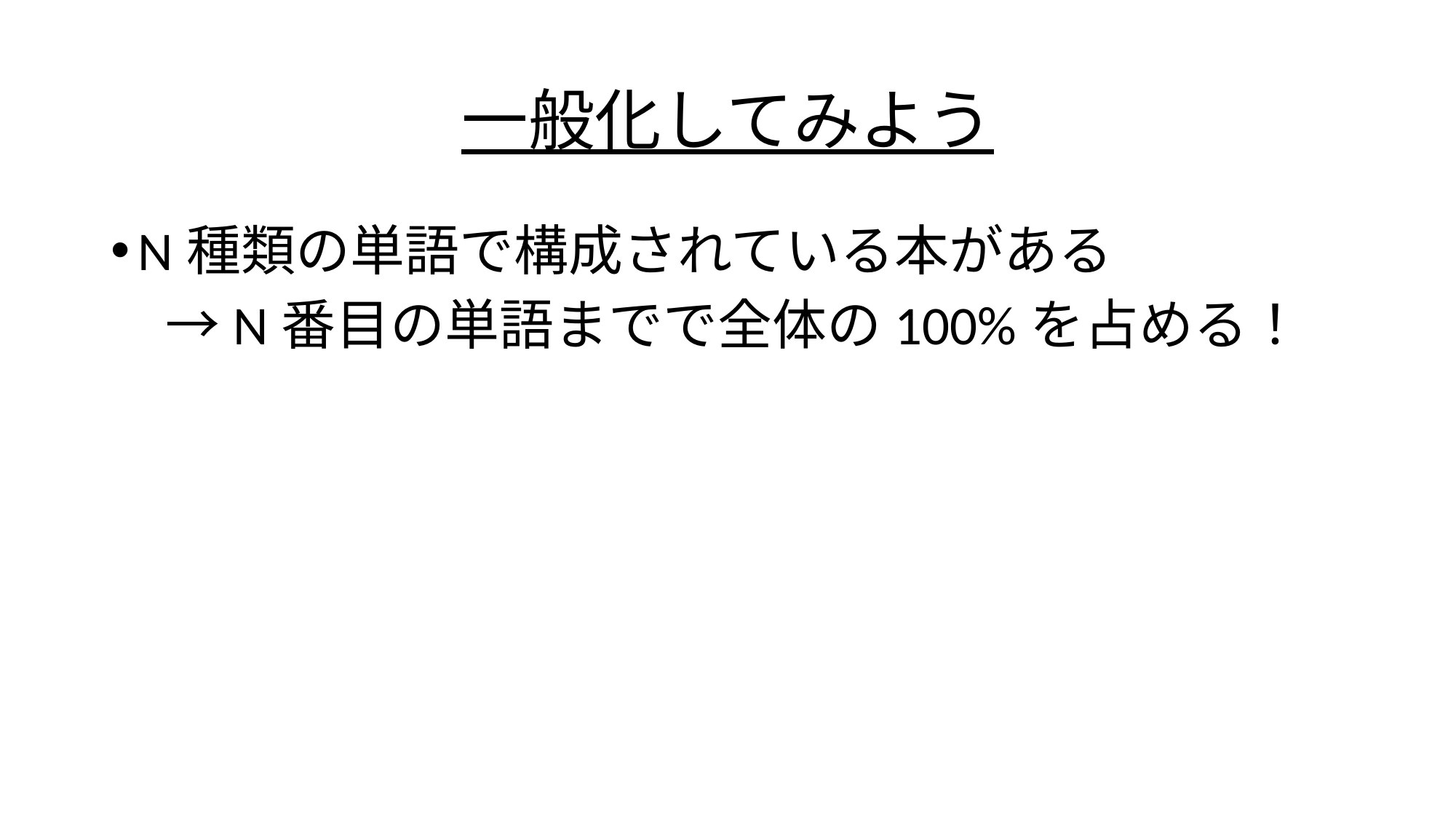

# 一般化してみよう
N種類の単語で構成されている本がある
　→N番目の単語までで全体の100%を占める！